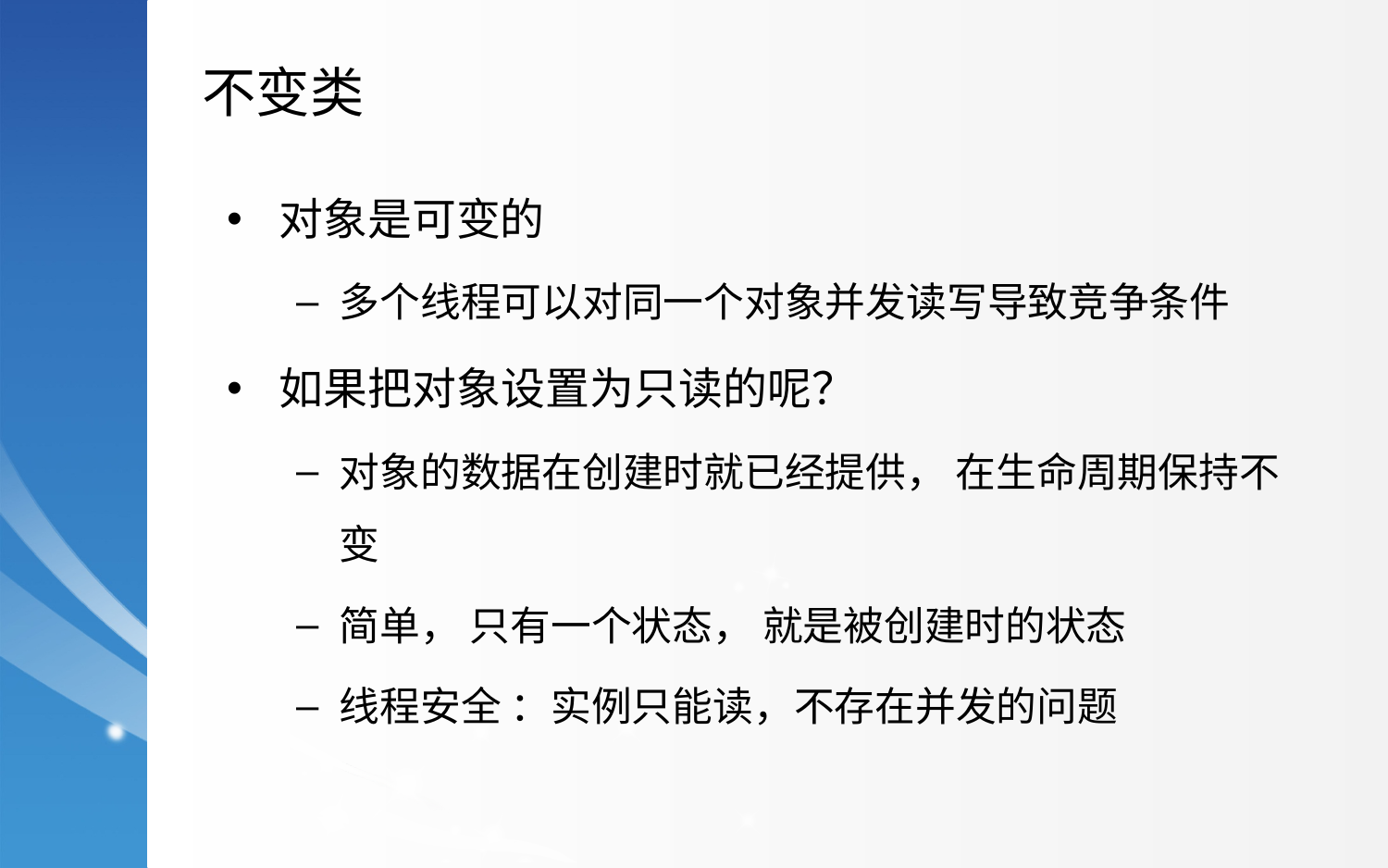

不变类

对象是可变的
多个线程可以对同一个对象并发读写导致竞争条件
如果把对象设置为只读的呢？
对象的数据在创建时就已经提供， 在生命周期保持不变
简单， 只有一个状态， 就是被创建时的状态
线程安全 ：实例只能读，不存在并发的问题